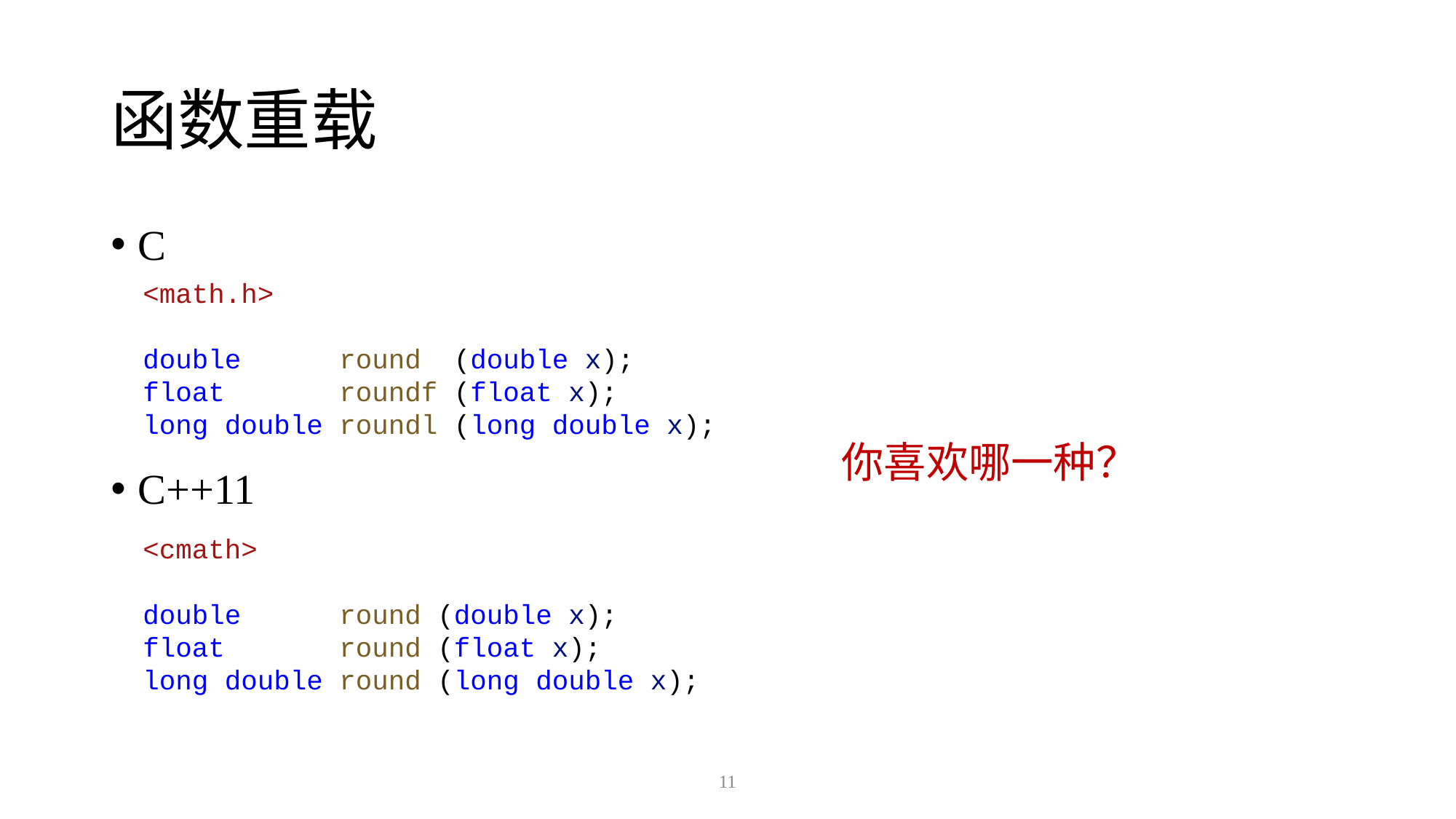

# 函数重载
C

C++11
<math.h>

double      round  (double x);
float       roundf (float x);
long double roundl (long double x);
你喜欢哪一种？
<cmath>

double      round (double x);
float       round (float x);
long double round (long double x);
11